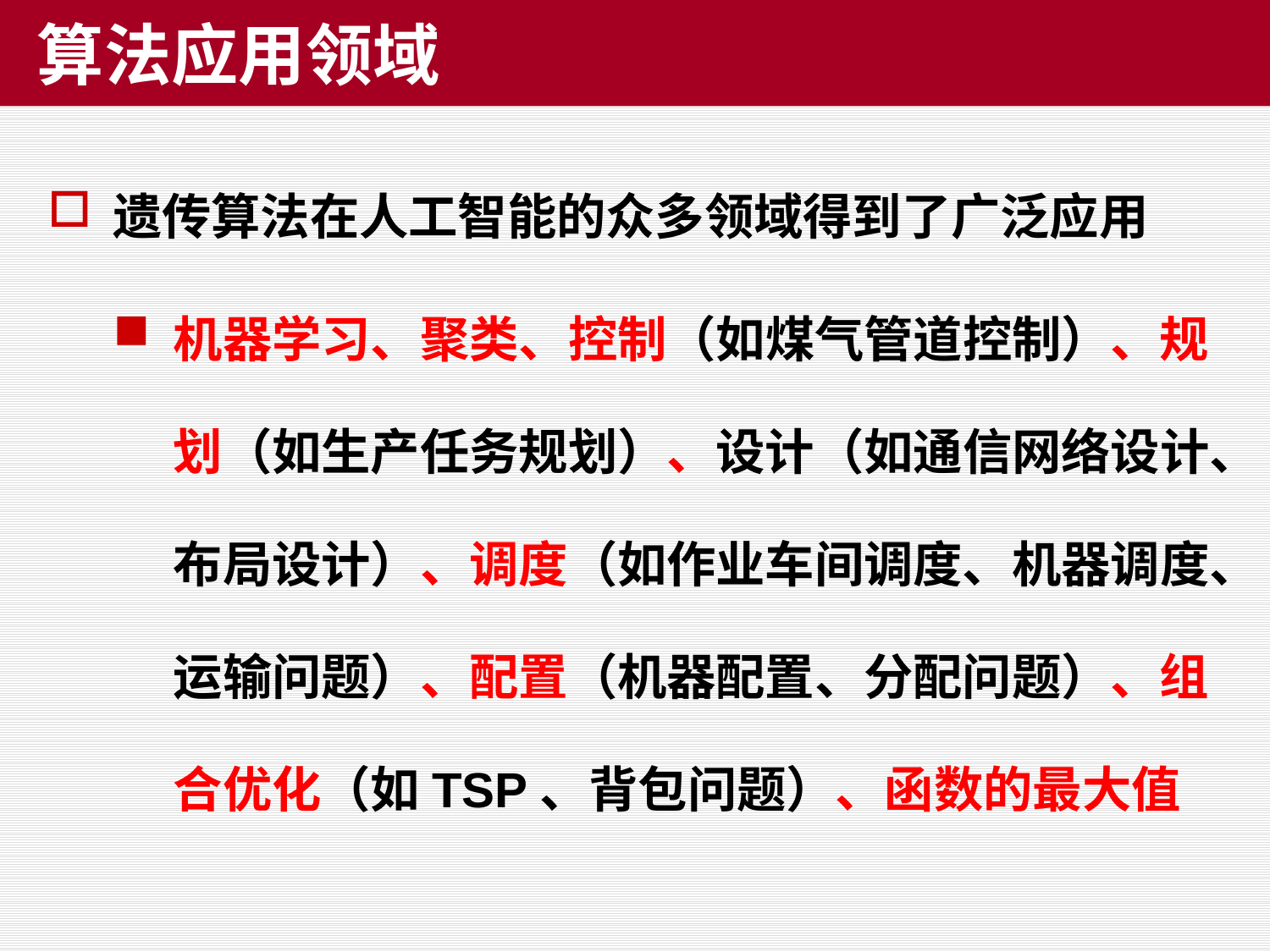

# 算法应用领域
遗传算法在人工智能的众多领域得到了广泛应用
机器学习、聚类、控制（如煤气管道控制）、规划（如生产任务规划）、设计（如通信网络设计、布局设计）、调度（如作业车间调度、机器调度、运输问题）、配置（机器配置、分配问题）、组合优化（如TSP、背包问题）、函数的最大值